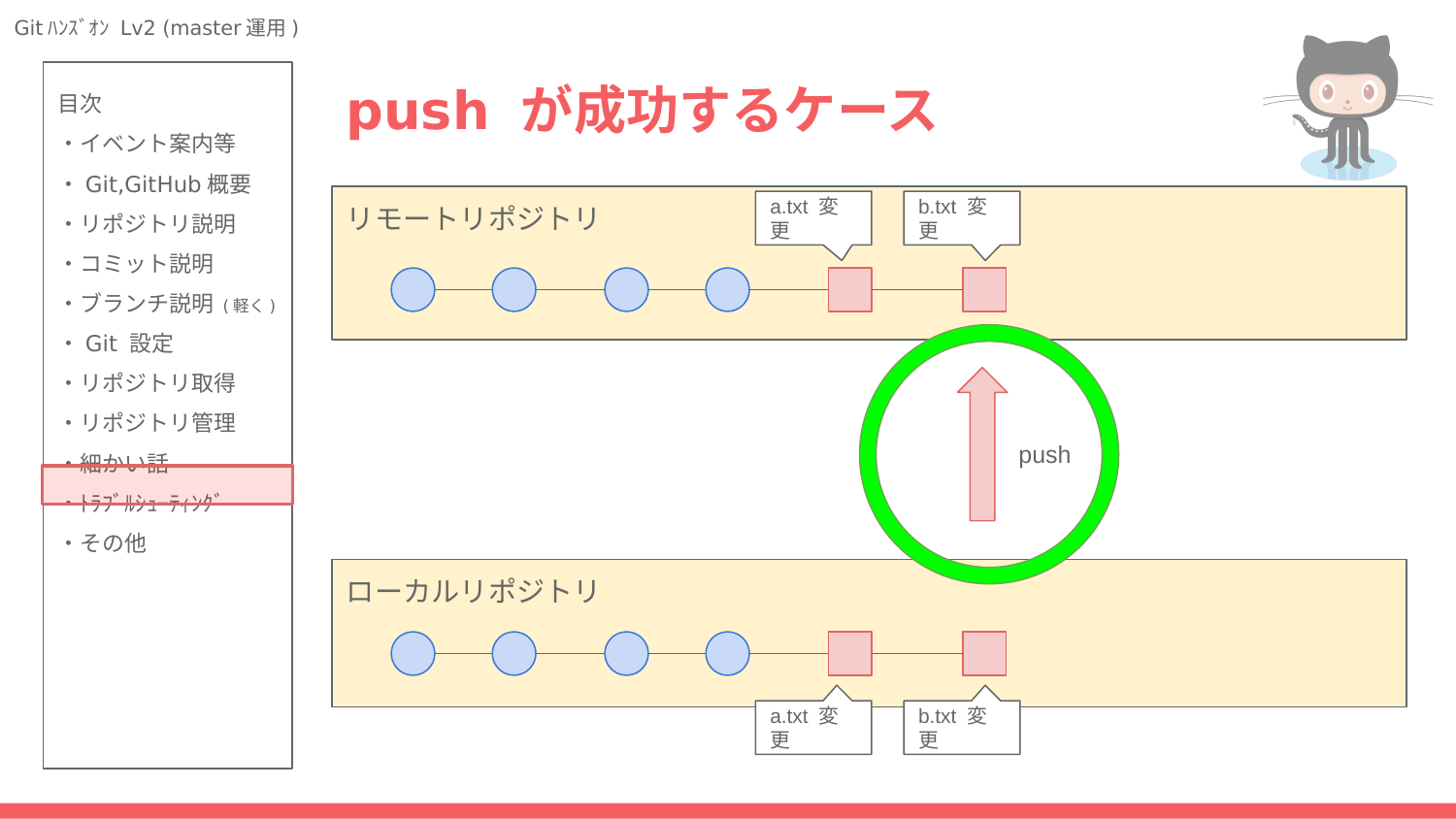

# push が成功するケース
リモートリポジトリ
a.txt 変更
b.txt 変更

push

ローカルリポジトリ

a.txt 変更
b.txt 変更